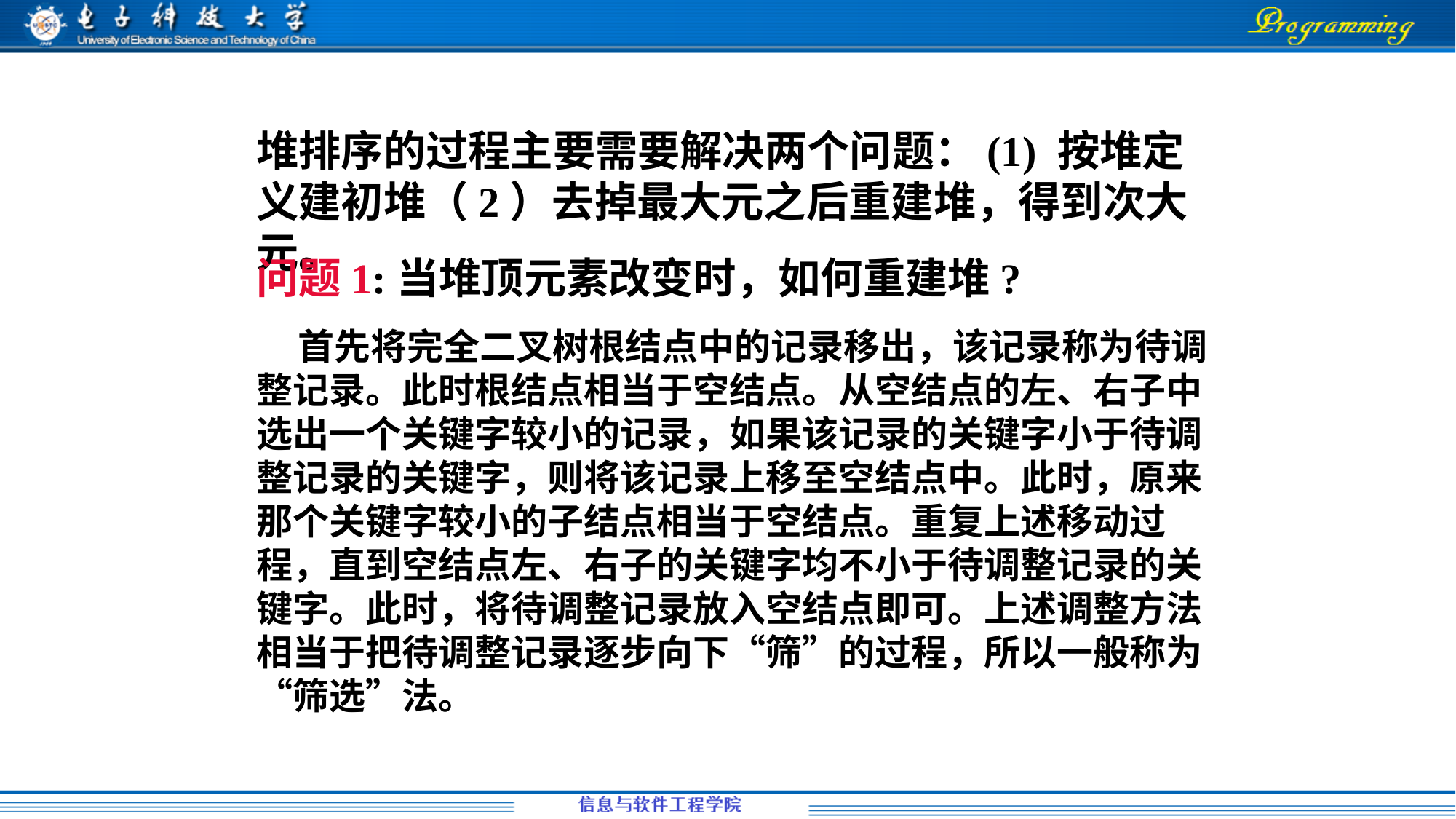

堆排序的过程主要需要解决两个问题：(1) 按堆定义建初堆（2）去掉最大元之后重建堆，得到次大元。
问题1:当堆顶元素改变时，如何重建堆?
    首先将完全二叉树根结点中的记录移出，该记录称为待调整记录。此时根结点相当于空结点。从空结点的左、右子中选出一个关键字较小的记录，如果该记录的关键字小于待调整记录的关键字，则将该记录上移至空结点中。此时，原来那个关键字较小的子结点相当于空结点。重复上述移动过程，直到空结点左、右子的关键字均不小于待调整记录的关键字。此时，将待调整记录放入空结点即可。上述调整方法相当于把待调整记录逐步向下“筛”的过程，所以一般称为“筛选”法。